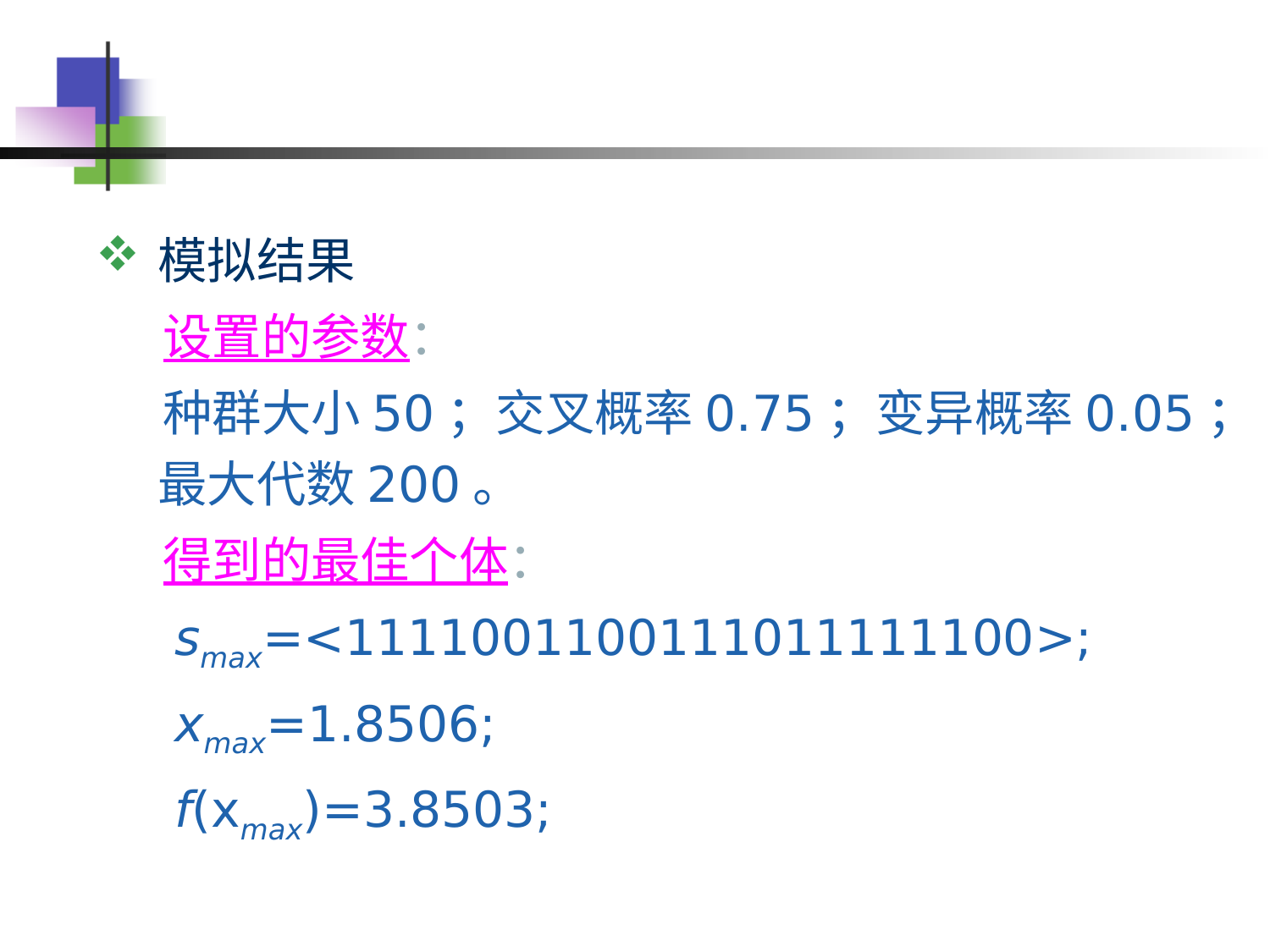

模拟结果
     设置的参数：
     种群大小50；交叉概率0.75；变异概率0.05；最大代数200。
     得到的最佳个体：
     smax=<1111001100111011111100>;
     xmax=1.8506;
     f(xmax)=3.8503;